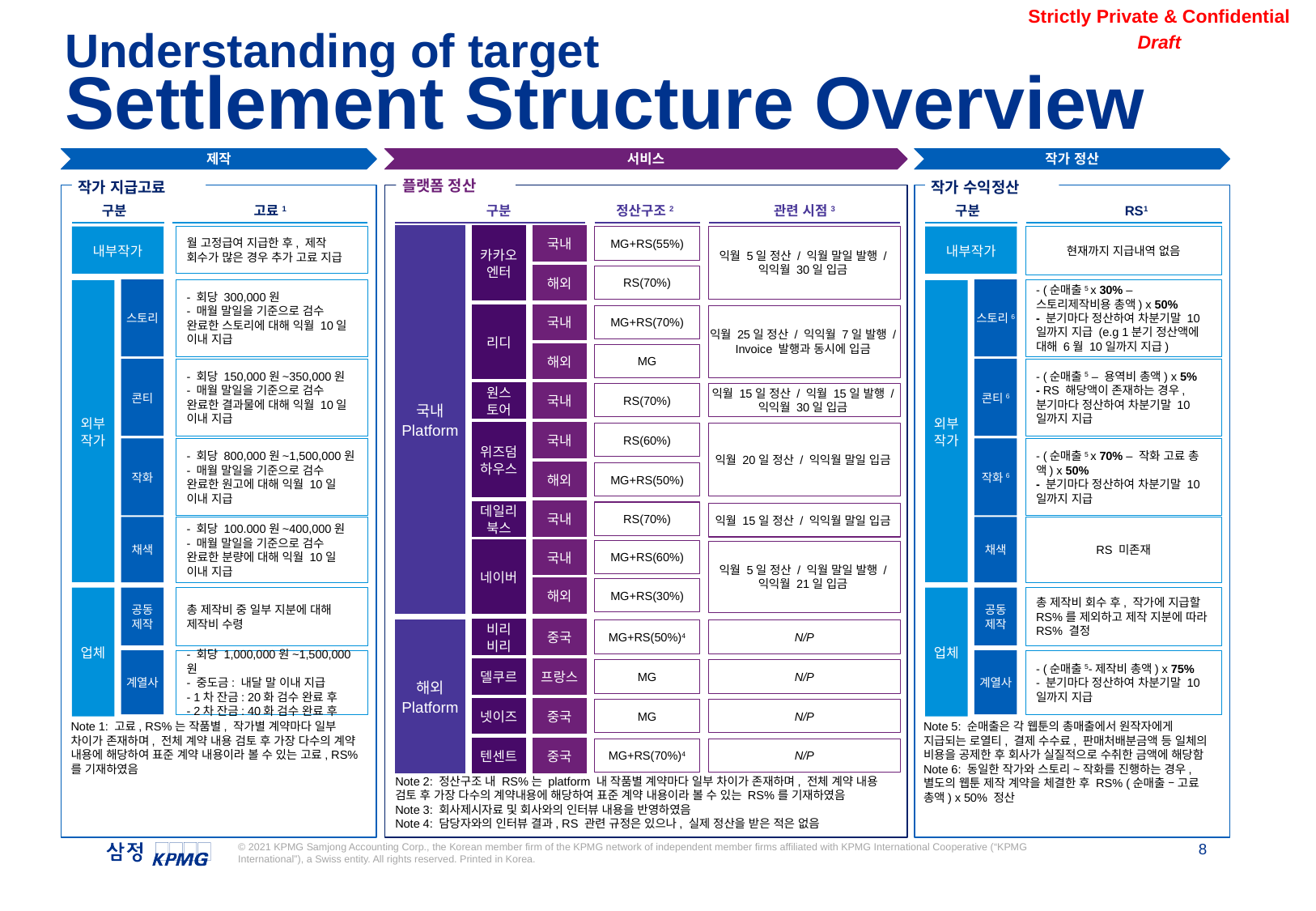

Understanding of target
Settlement Structure Overview
제작
서비스
작가 정산
플랫폼 정산
작가 지급고료
작가 수익정산

구분
고료1
구분
정산구조2
관련 시점3
구분
RS1
현재까지 지급내역 없음
월 고정급여 지급한 후, 제작 회수가 많은 경우 추가 고료 지급
익월 5일 정산 / 익월 말일 발행 /
익익월 30일 입금
내부작가
내부작가
국내 Platform
MG+RS(55%)
카카오엔터
국내
해외
RS(70%)
스토리
- 회당 300,000원
- 매월 말일을 기준으로 검수 완료한 스토리에 대해 익월 10일 이내 지급
스토리6
- (순매출5 x 30% – 스토리제작비용 총액) x 50%
- 분기마다 정산하여 차분기말 10일까지 지급 (e.g 1분기 정산액에 대해 6월 10일까지 지급)
외부작가
외부작가
익월 25일 정산 / 익익월 7일 발행 /
Invoice 발행과 동시에 입금
리디
국내
MG+RS(70%)
해외
MG
콘티
- 회당 150,000원~350,000원
- 매월 말일을 기준으로 검수 완료한 결과물에 대해 익월 10일 이내 지급
콘티6
- (순매출5 – 용역비 총액) x 5%
- RS 해당액이 존재하는 경우, 분기마다 정산하여 차분기말 10일까지 지급
RS(70%)
익월 15일 정산 / 익월 15일 발행 /
익익월 30일 입금
국내
원스
토어
위즈덤하우스
RS(60%)
익월 20일 정산 / 익익월 말일 입금
국내
작화
- 회당 800,000원~1,500,000원
- 매월 말일을 기준으로 검수 완료한 원고에 대해 익월 10일 이내 지급
작화6
- (순매출5 x 70% – 작화 고료 총액) x 50%
- 분기마다 정산하여 차분기말 10일까지 지급
해외
MG+RS(50%)
국내
RS(70%)
데일리북스
익월 15일 정산 / 익익월 말일 입금
RS 미존재
채색
- 회당 100.000원~400,000원
- 매월 말일을 기준으로 검수 완료한 분량에 대해 익월 10일 이내 지급
채색
MG+RS(60%)
네이버
국내
익월 5일 정산 / 익월 말일 발행 /
익익월 21일 입금
MG+RS(30%)
해외
공동
제작
공동
제작
총 제작비 중 일부 지분에 대해 제작비 수령
총 제작비 회수 후, 작가에 지급할 RS%를 제외하고 제작 지분에 따라 RS% 결정
업체
업체
MG+RS(50%)4
N/P
중국
비리
비리
해외 Platform
- 회당 1,000,000원~1,500,000원
- 중도금: 내달 말 이내 지급
- 1차 잔금: 20화 검수 완료 후
- 2차 잔금: 40화 검수 완료 후
- (순매출5-제작비 총액) x 75%
- 분기마다 정산하여 차분기말 10일까지 지급
계열사
계열사
MG
N/P
프랑스
델쿠르
MG
N/P
중국
넷이즈
Note 5: 순매출은 각 웹툰의 총매출에서 원작자에게 지급되는 로열티, 결제 수수료, 판매처배분금액 등 일체의 비용을 공제한 후 회사가 실질적으로 수취한 금액에 해당함
Note 6: 동일한 작가와 스토리~작화를 진행하는 경우, 별도의 웹툰 제작 계약을 체결한 후 RS% (순매출 – 고료 총액) x 50% 정산
Note 1: 고료, RS%는 작품별, 작가별 계약마다 일부 차이가 존재하며, 전체 계약 내용 검토 후 가장 다수의 계약 내용에 해당하여 표준 계약 내용이라 볼 수 있는 고료, RS%를 기재하였음
MG+RS(70%)4
N/P
중국
텐센트
Note 2: 정산구조 내 RS%는 platform 내 작품별 계약마다 일부 차이가 존재하며, 전체 계약 내용 검토 후 가장 다수의 계약내용에 해당하여 표준 계약 내용이라 볼 수 있는 RS%를 기재하였음
Note 3: 회사제시자료 및 회사와의 인터뷰 내용을 반영하였음
Note 4: 담당자와의 인터뷰 결과, RS 관련 규정은 있으나, 실제 정산을 받은 적은 없음